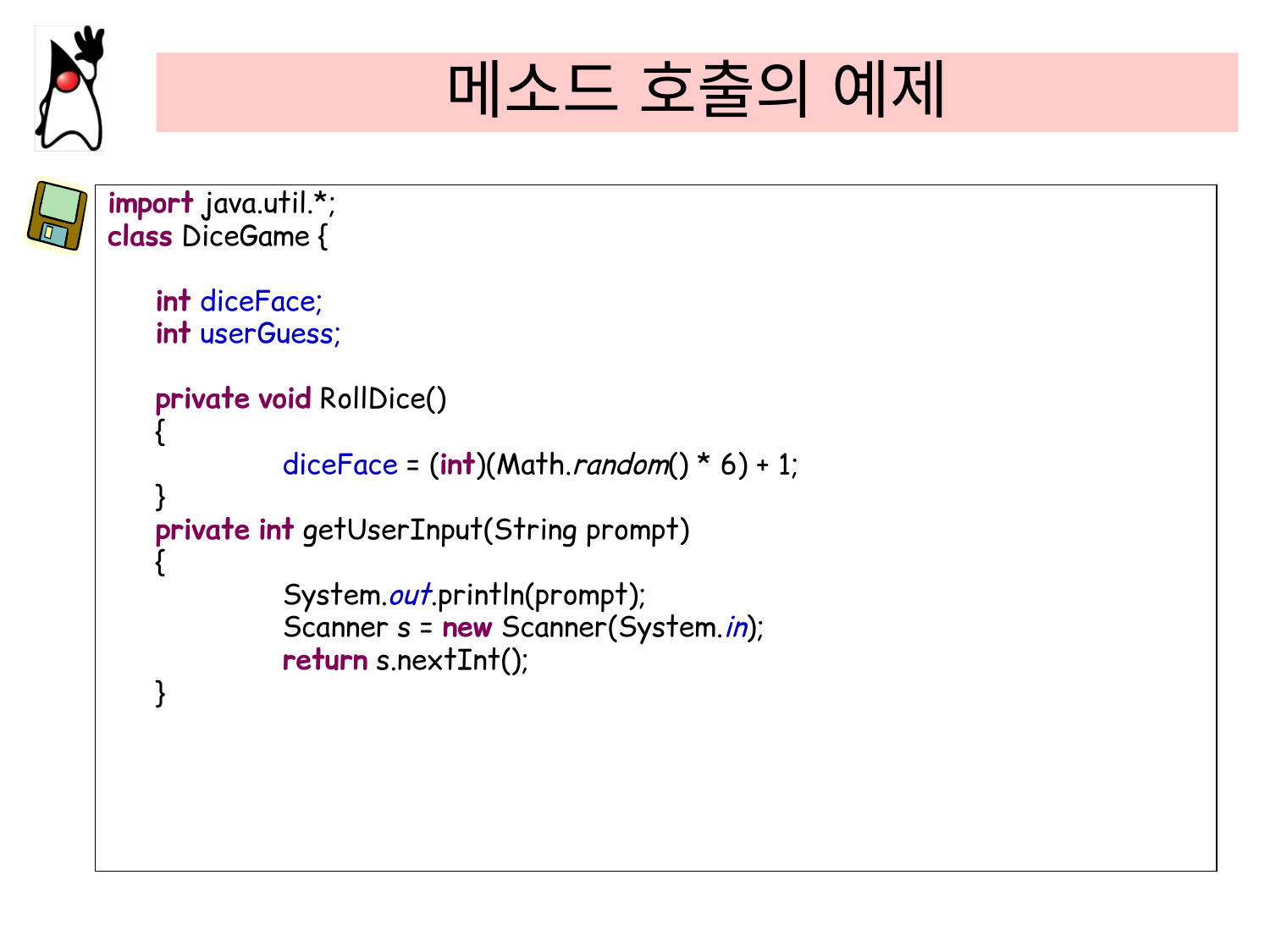

# 메소드 호출의 예제

import java.util.*;
class DiceGame {

	int diceFace;
	int userGuess;

	private void RollDice()
	{
		diceFace = (int)(Math.random() * 6) + 1;
	}
	private int getUserInput(String prompt)
	{
		System.out.println(prompt);
		Scanner s = new Scanner(System.in);
		return s.nextInt();
	}